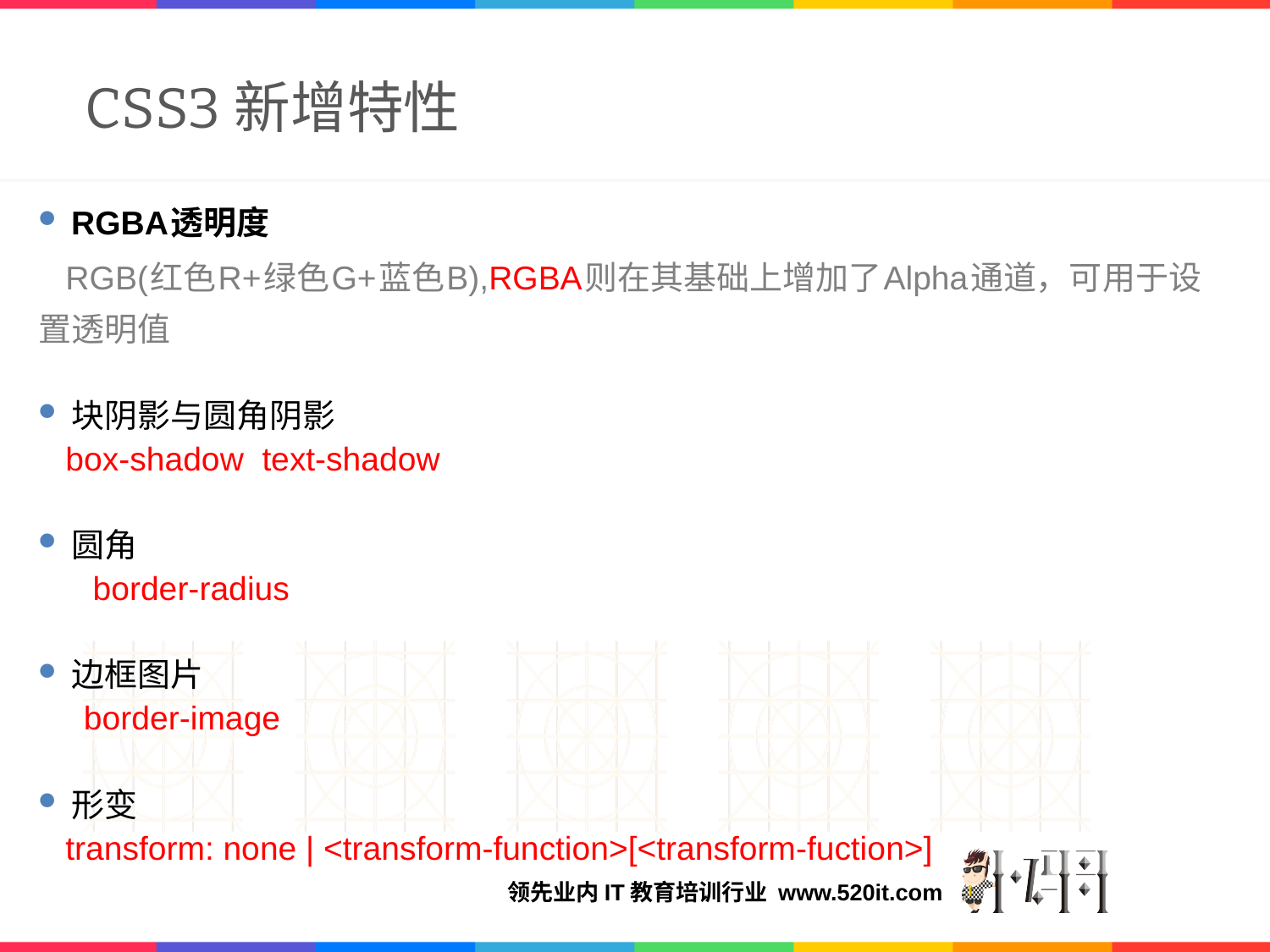

# CSS3新增特性
RGBA透明度
   RGB(红色R+绿色G+蓝色B),RGBA则在其基础上增加了Alpha通道，可用于设置透明值

块阴影与圆角阴影
   box-shadow  text-shadow

圆角
      border-radius

边框图片
     border-image

形变
   transform: none | <transform-function>[<transform-fuction>]